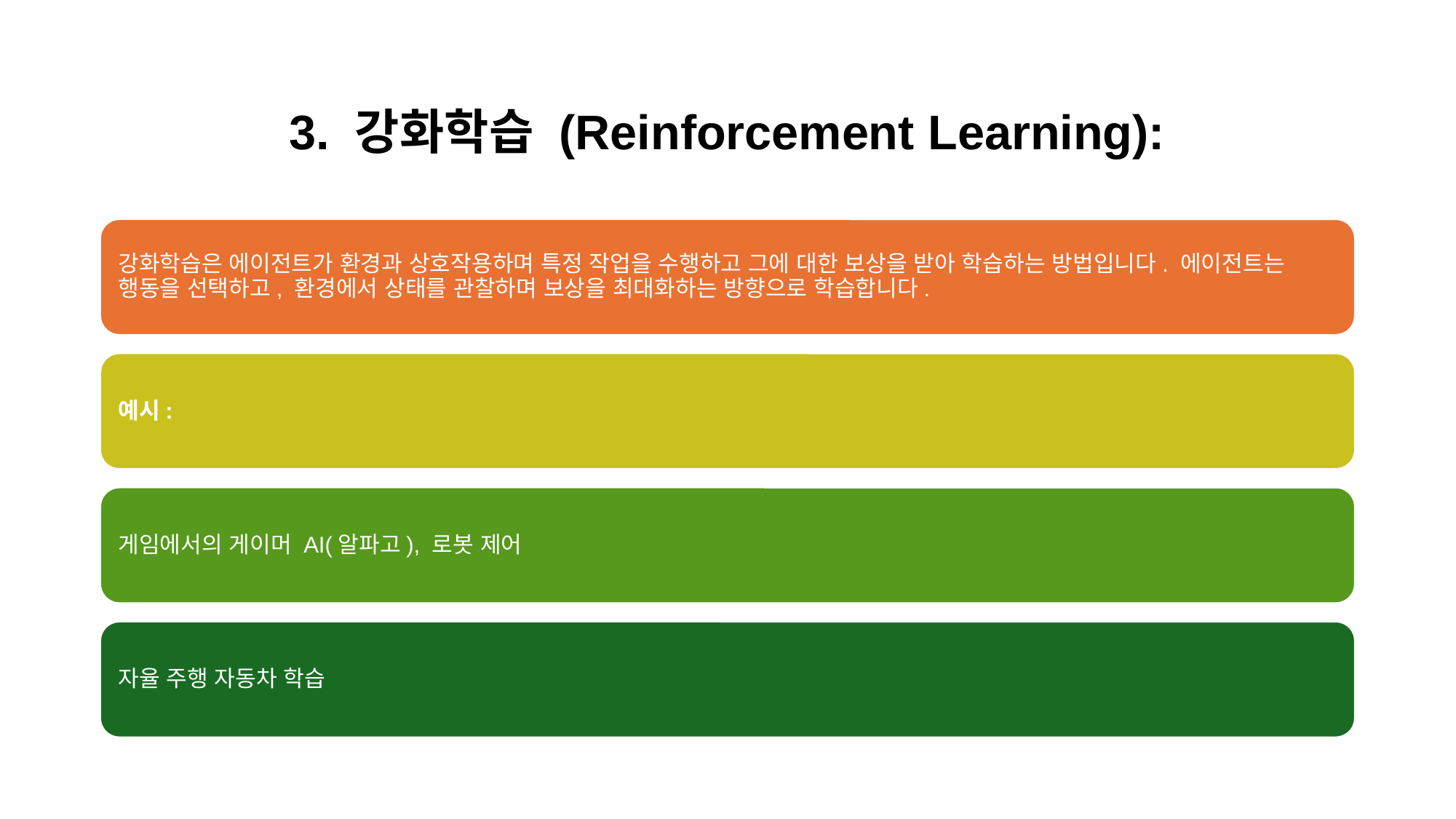

# 3. 강화학습 (Reinforcement Learning):
강화학습은 에이전트가 환경과 상호작용하며 특정 작업을 수행하고 그에 대한 보상을 받아 학습하는 방법입니다. 에이전트는 행동을 선택하고, 환경에서 상태를 관찰하며 보상을 최대화하는 방향으로 학습합니다.
예시:
게임에서의 게이머 AI(알파고), 로봇 제어
자율 주행 자동차 학습